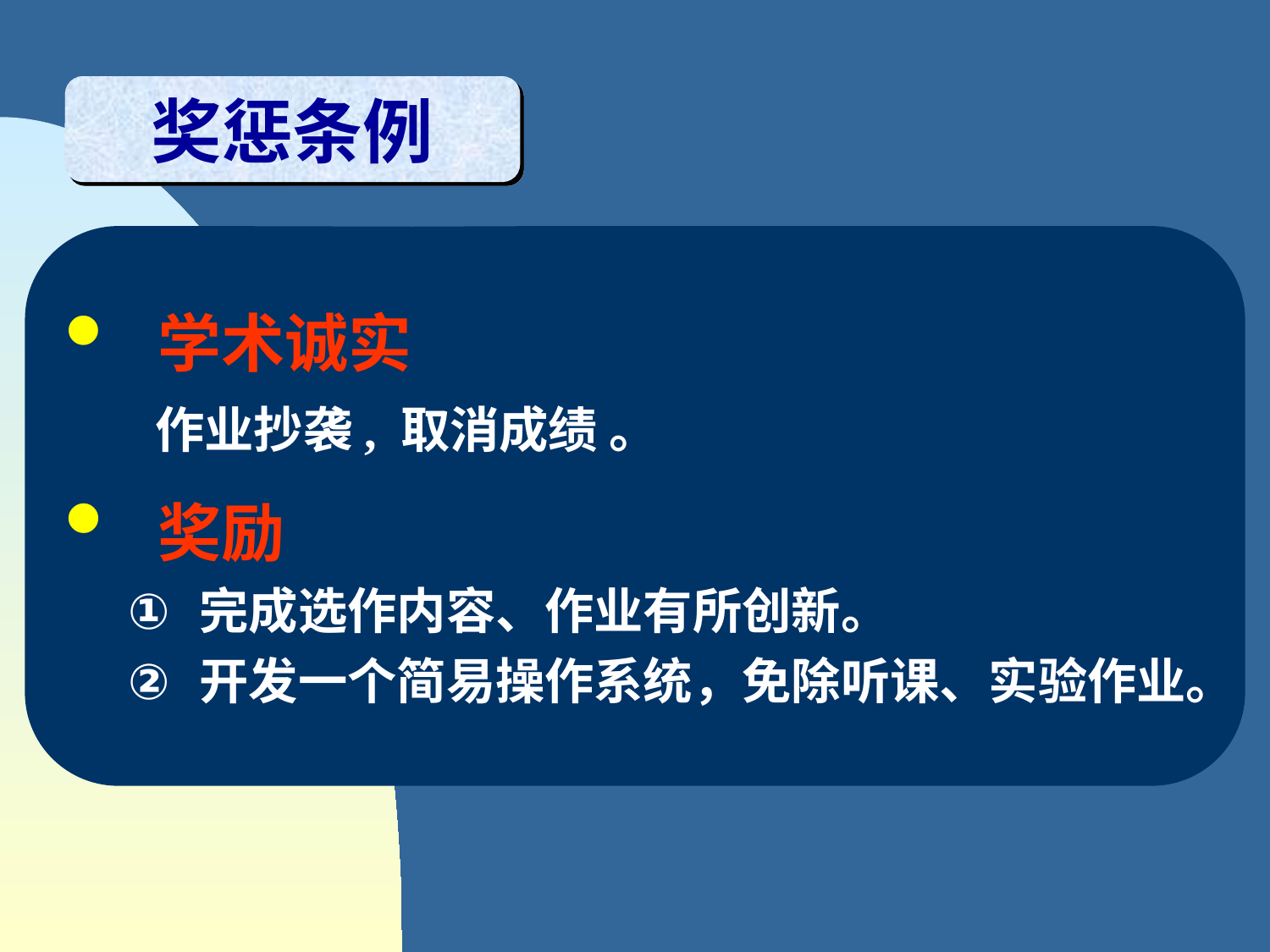

奖惩条例

 学术诚实

       作业抄袭, 取消成绩 。

 奖励
完成选作内容、作业有所创新。
开发一个简易操作系统，免除听课、实验作业。